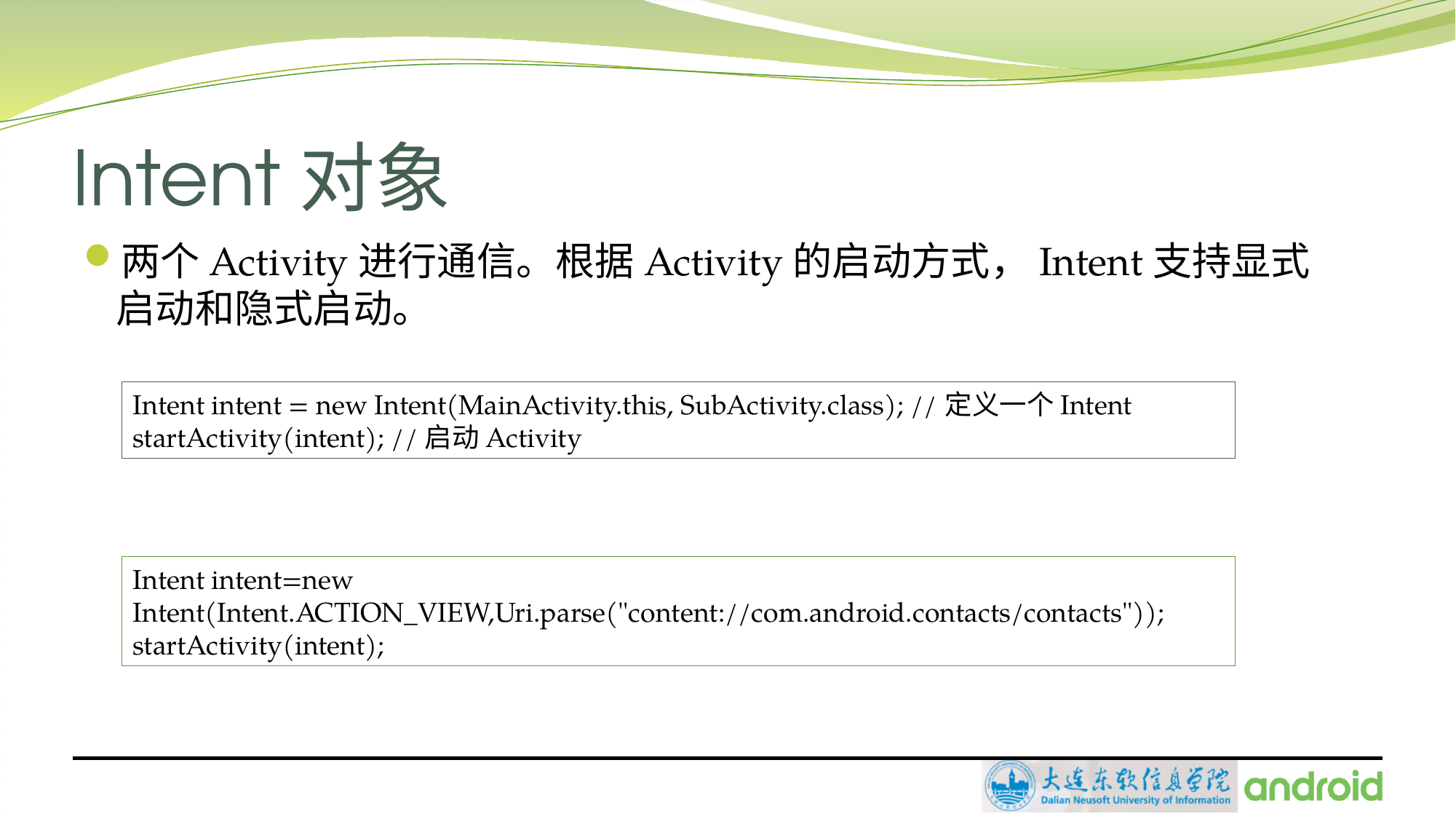

# Intent对象
两个Activity进行通信。根据Activity的启动方式，Intent支持显式启动和隐式启动。

Intent intent = new Intent(MainActivity.this, SubActivity.class); //定义一个Intent
startActivity(intent); //启动Activity
Intent intent=new Intent(Intent.ACTION_VIEW,Uri.parse("content://com.android.contacts/contacts"));
startActivity(intent);